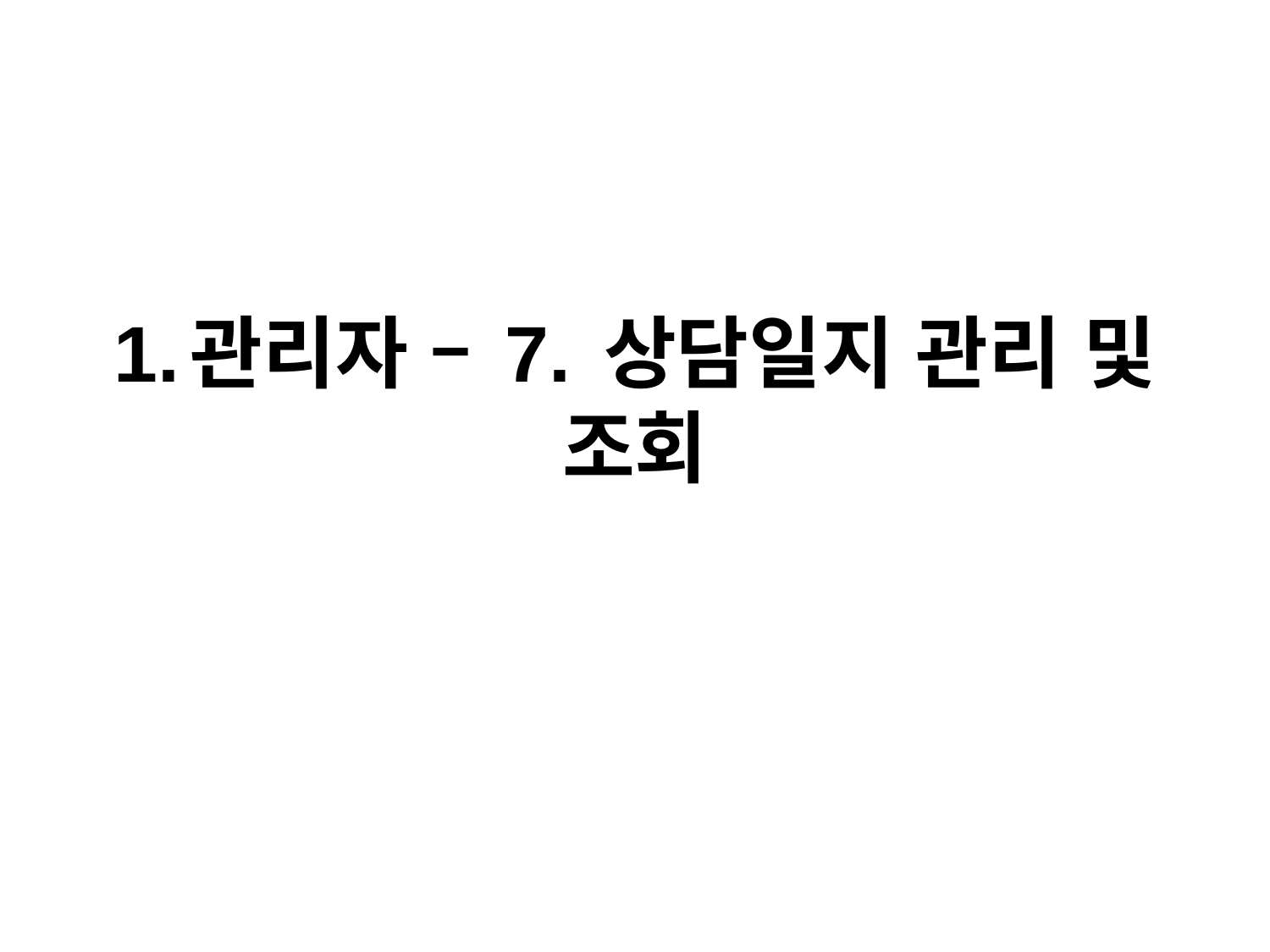

# 1.관리자 – 7. 상담일지 관리 및 조회